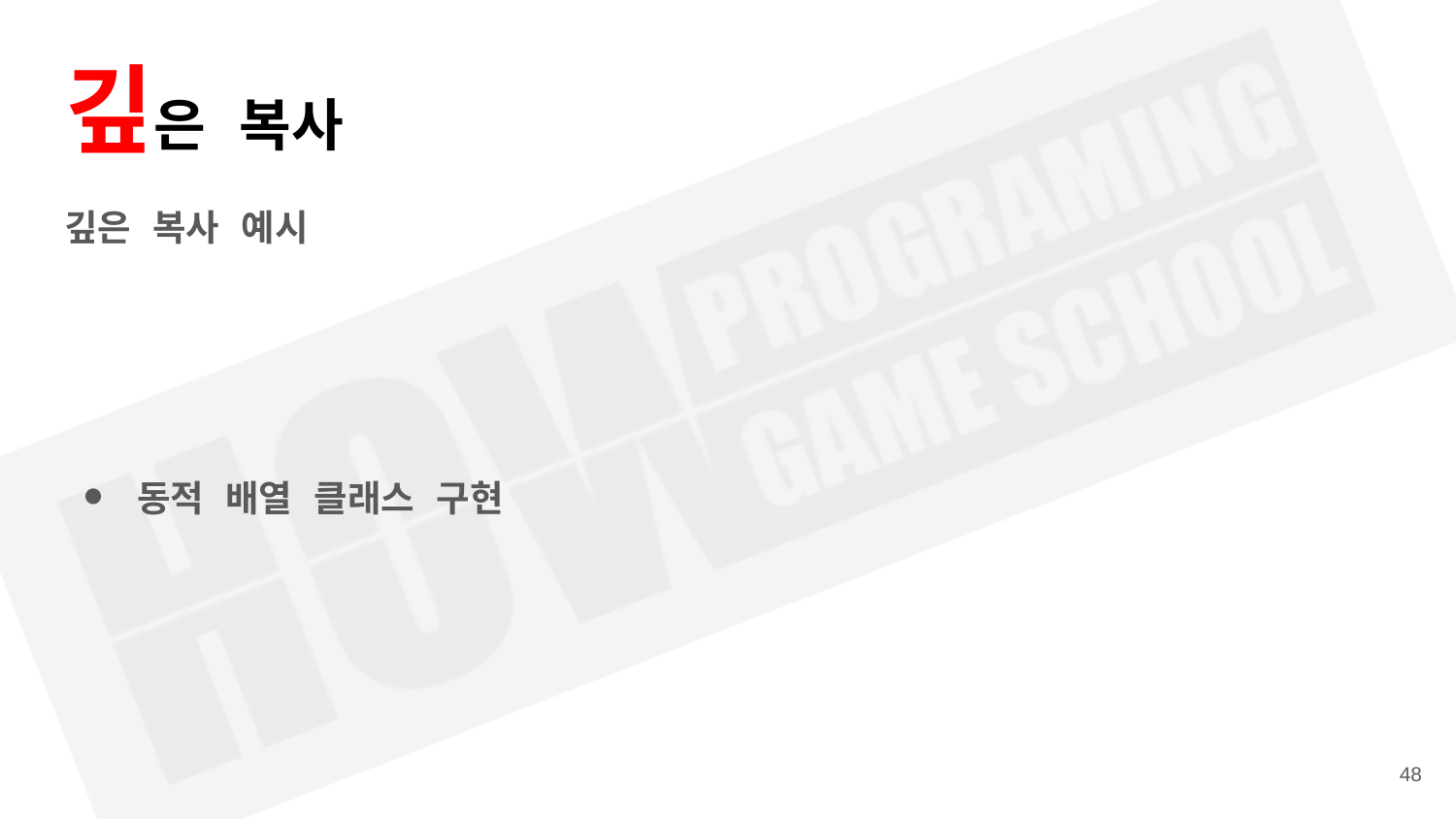

# 깊은 복사
깊은 복사 예시
동적 배열 클래스 구현
48